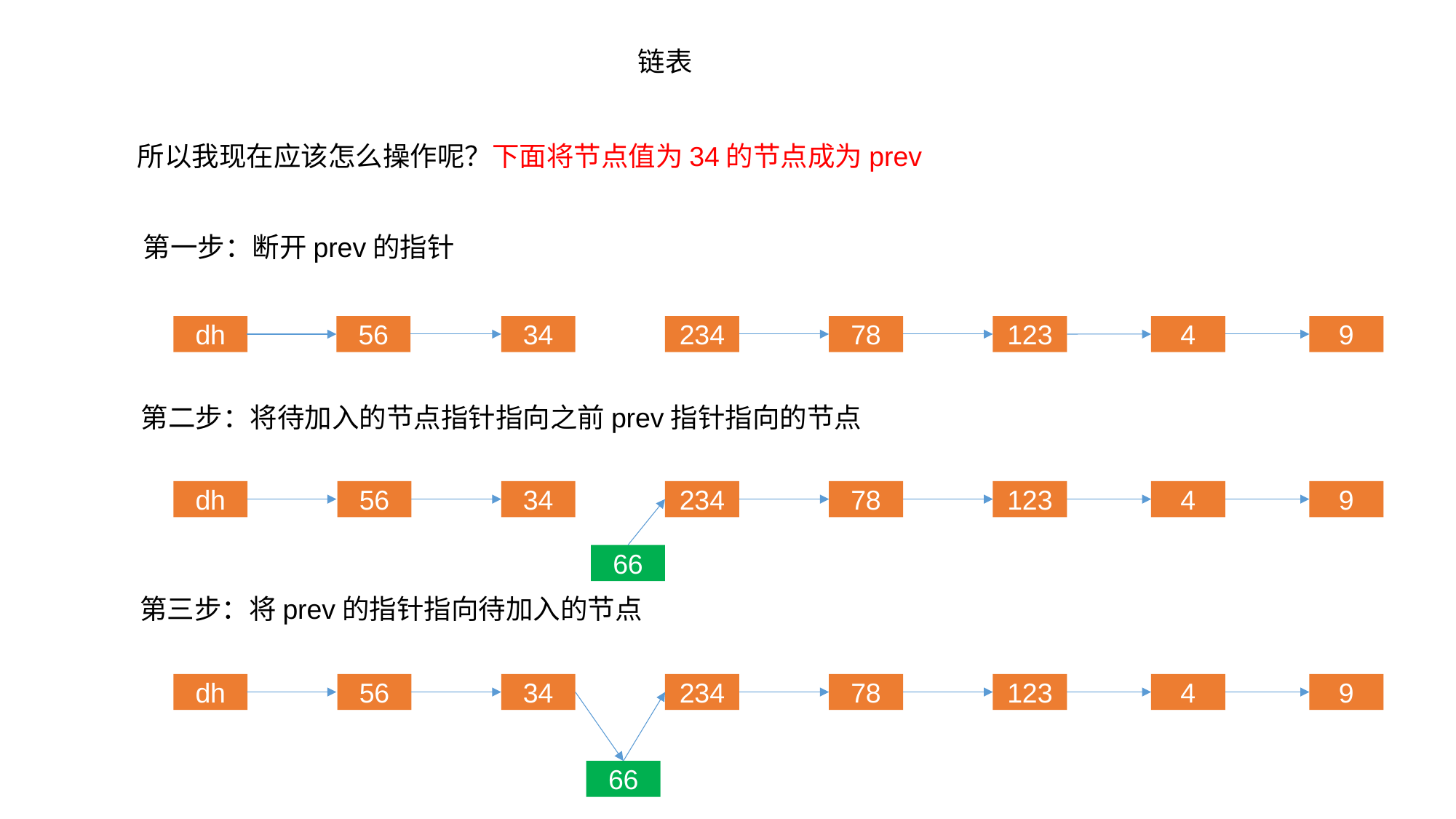

链表
所以我现在应该怎么操作呢？下面将节点值为34的节点成为prev
第一步：断开prev的指针
dh
56
78
123
4
9
234
34
第二步：将待加入的节点指针指向之前prev指针指向的节点
dh
78
123
4
9
234
34
56
66
第三步：将prev的指针指向待加入的节点
dh
78
123
4
9
234
34
56
66